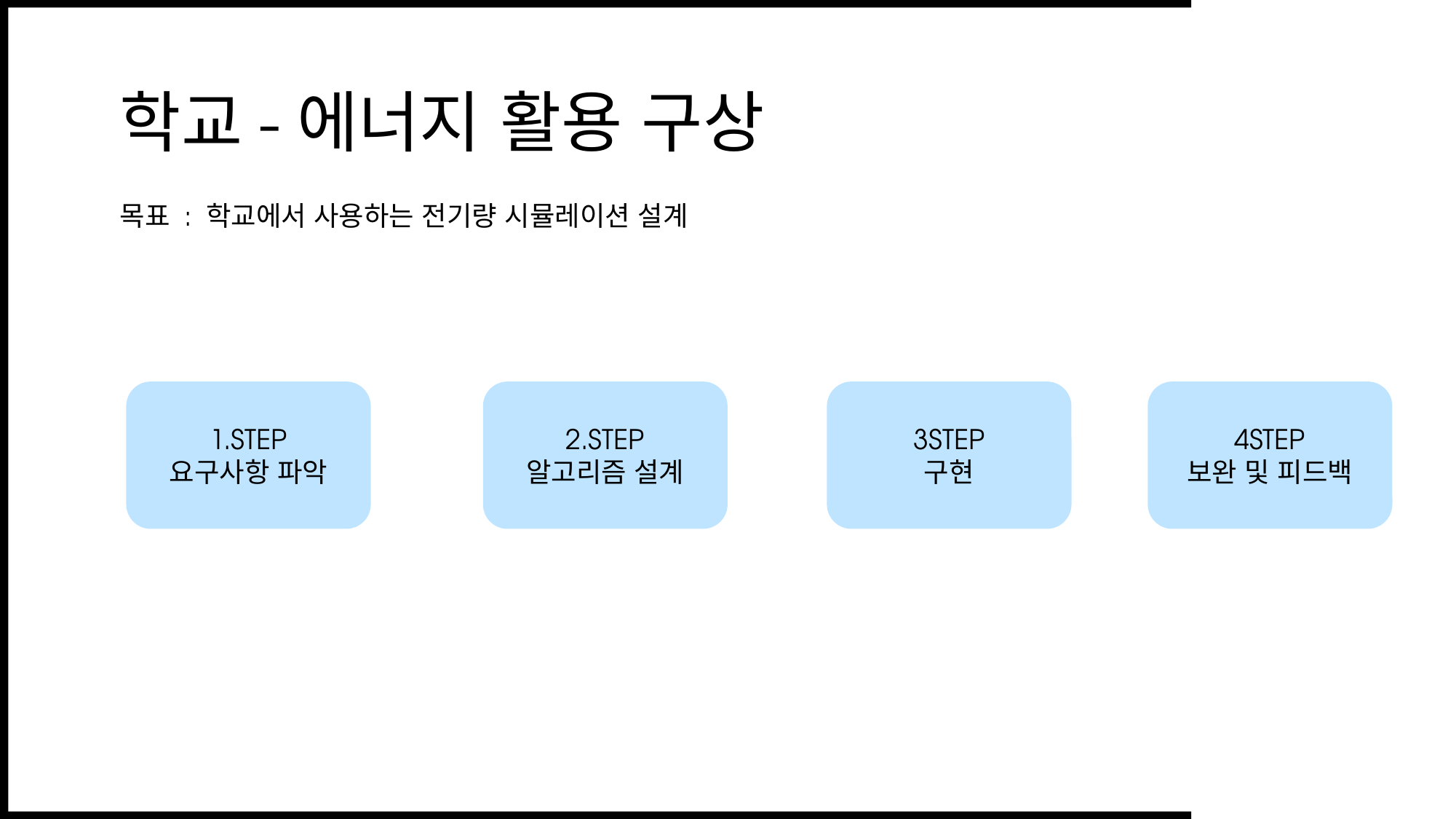

학교-에너지 활용 구상
목표 : 학교에서 사용하는 전기량 시뮬레이션 설계
4STEP
보완 및 피드백
3STEP
구현
2.STEP
알고리즘 설계
1.STEP
요구사항 파악